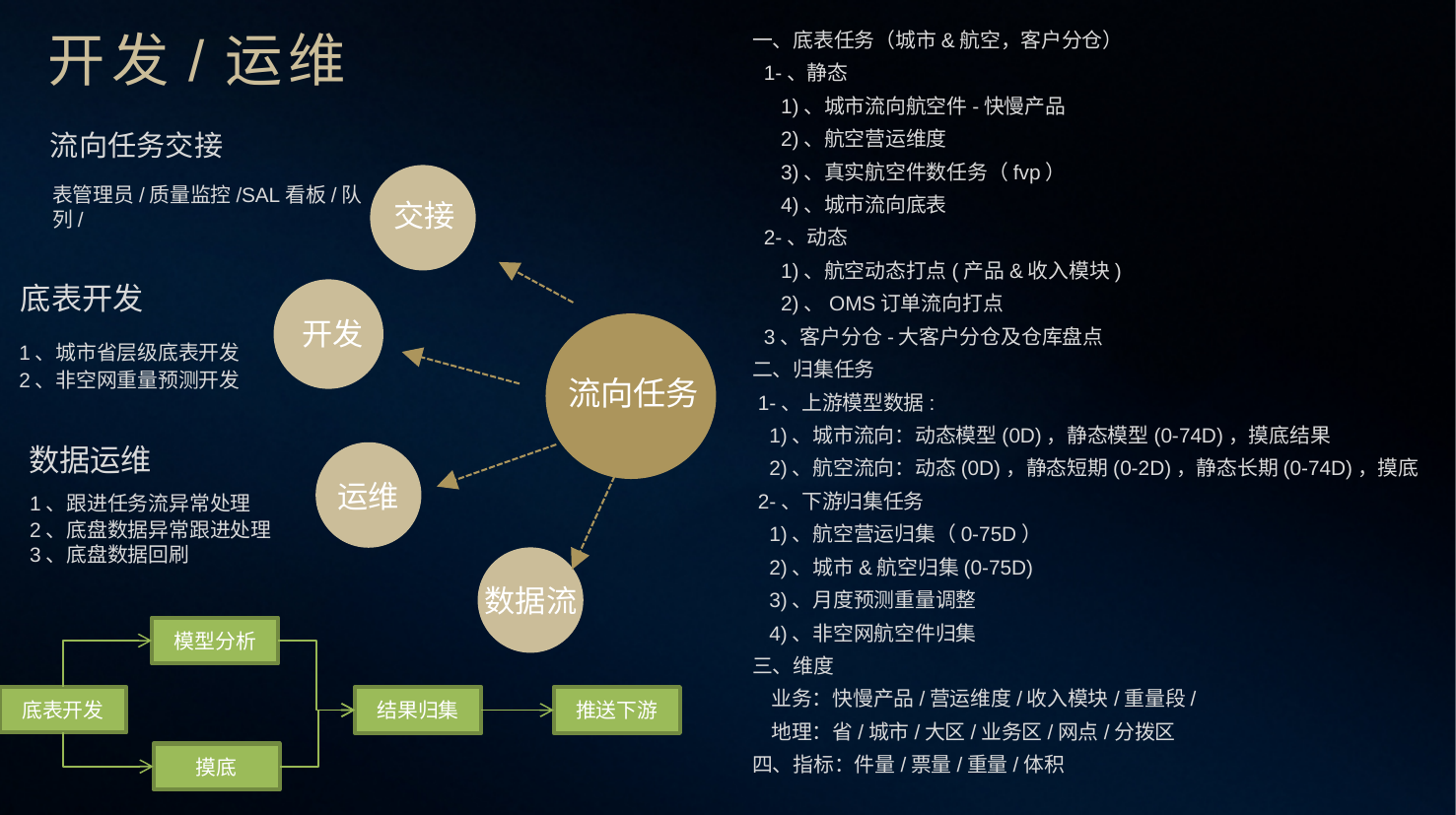

一、底表任务（城市&航空，客户分仓）
  1-、静态
     1)、城市流向航空件-快慢产品
     2)、航空营运维度
     3)、真实航空件数任务（fvp）
     4)、城市流向底表
  2-、动态
     1)、航空动态打点(产品&收入模块)
     2)、OMS订单流向打点
  3、客户分仓-大客户分仓及仓库盘点
二、归集任务
 1-、上游模型数据:
   1)、城市流向：动态模型(0D)，静态模型(0-74D)，摸底结果
   2)、航空流向：动态(0D)，静态短期(0-2D)，静态长期(0-74D)，摸底
 2-、下游归集任务
   1)、航空营运归集（0-75D）
   2)、城市&航空归集(0-75D)
   3)、月度预测重量调整
   4)、非空网航空件归集
三、维度
   业务：快慢产品/营运维度/收入模块/重量段/
   地理：省/城市/大区/业务区/网点/分拨区
四、指标：件量/票量/重量/体积
开发/运维
流向任务交接

交接
表管理员/质量监控/SAL看板/队列/

底表开发

开发

流向任务
1、城市省层级底表开发
2、非空网重量预测开发

数据运维

运维

1、跟进任务流异常处理
2、底盘数据异常跟进处理
3、底盘数据回刷

数据流
模型分析
底表开发
结果归集
推送下游
摸底